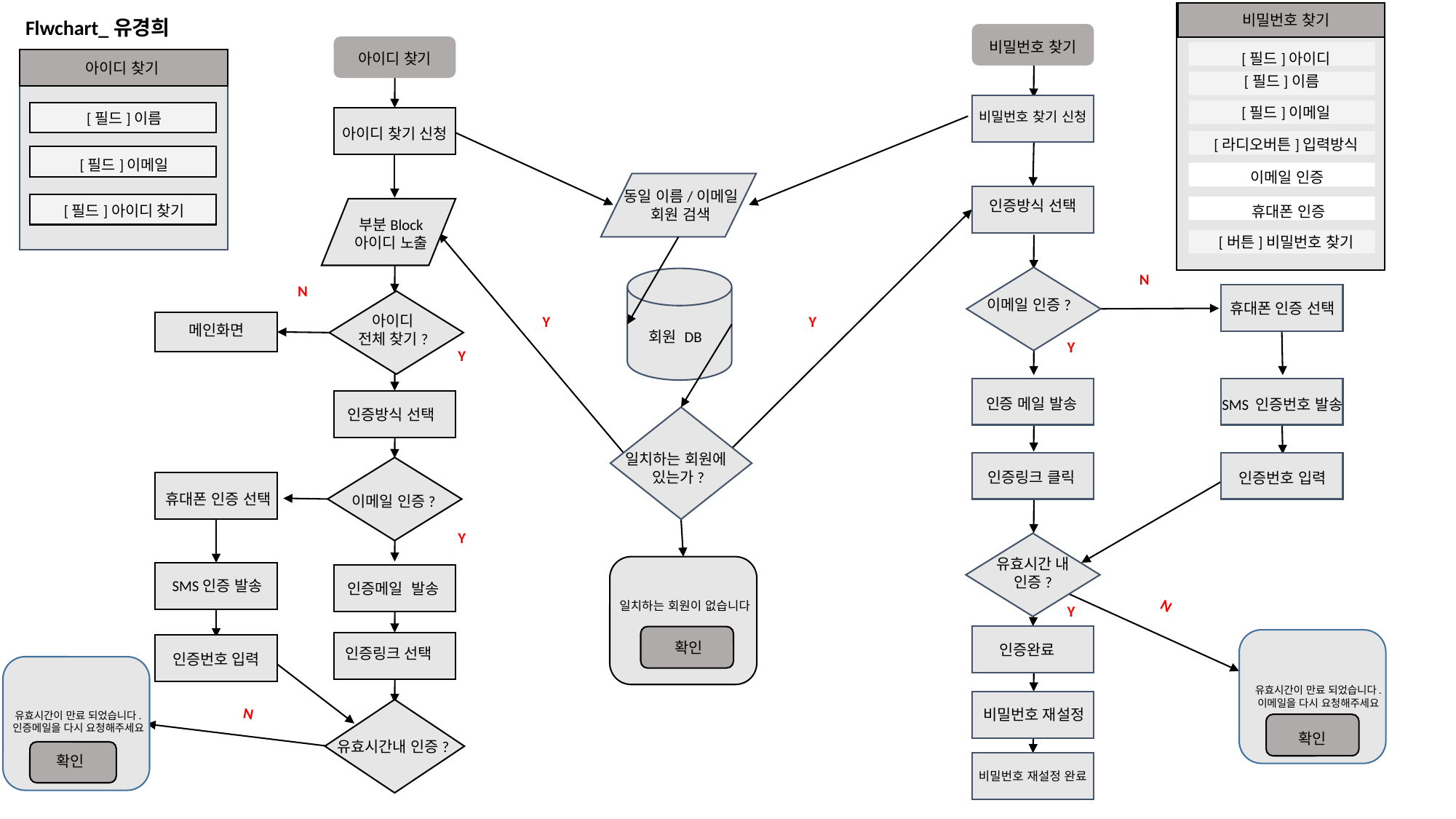

비밀번호 찾기
Flwchart_유경희

비밀번호 찾기

아이디 찾기
[필드]아이디

아이디 찾기
[필드]이름

[필드]이메일

비밀번호 찾기 신청
[필드]이름

아이디 찾기 신청
[라디오버튼]입력방식

[필드]이메일
이메일 인증

동일 이름/이메일
회원 검색

인증방식 선택

[필드]아이디 찾기

휴대폰 인증

부분Block
아이디 노출
[버튼]비밀번호 찾기

N

N

이메일 인증?

휴대폰 인증 선택
아이디
전체 찾기?
Y
Y

메인화면
회원 DB
Y
Y

인증 메일 발송
SMS 인증번호 발송

인증방식 선택

일치하는 회원에
있는가?

인증링크 클릭
인증번호 입력

휴대폰 인증 선택
이메일 인증?
Y

유효시간 내
인증?

SMS인증 발송
인증메일  발송
N
일치하는 회원이 없습니다
Y

확인

인증완료
인증링크 선택
인증번호 입력

유효시간이 만료 되었습니다.
이메일을 다시 요청해주세요

N

비밀번호 재설정
유효시간이 만료 되었습니다.
인증메일을 다시 요청해주세요

확인
유효시간내 인증?

확인

비밀번호 재설정 완료